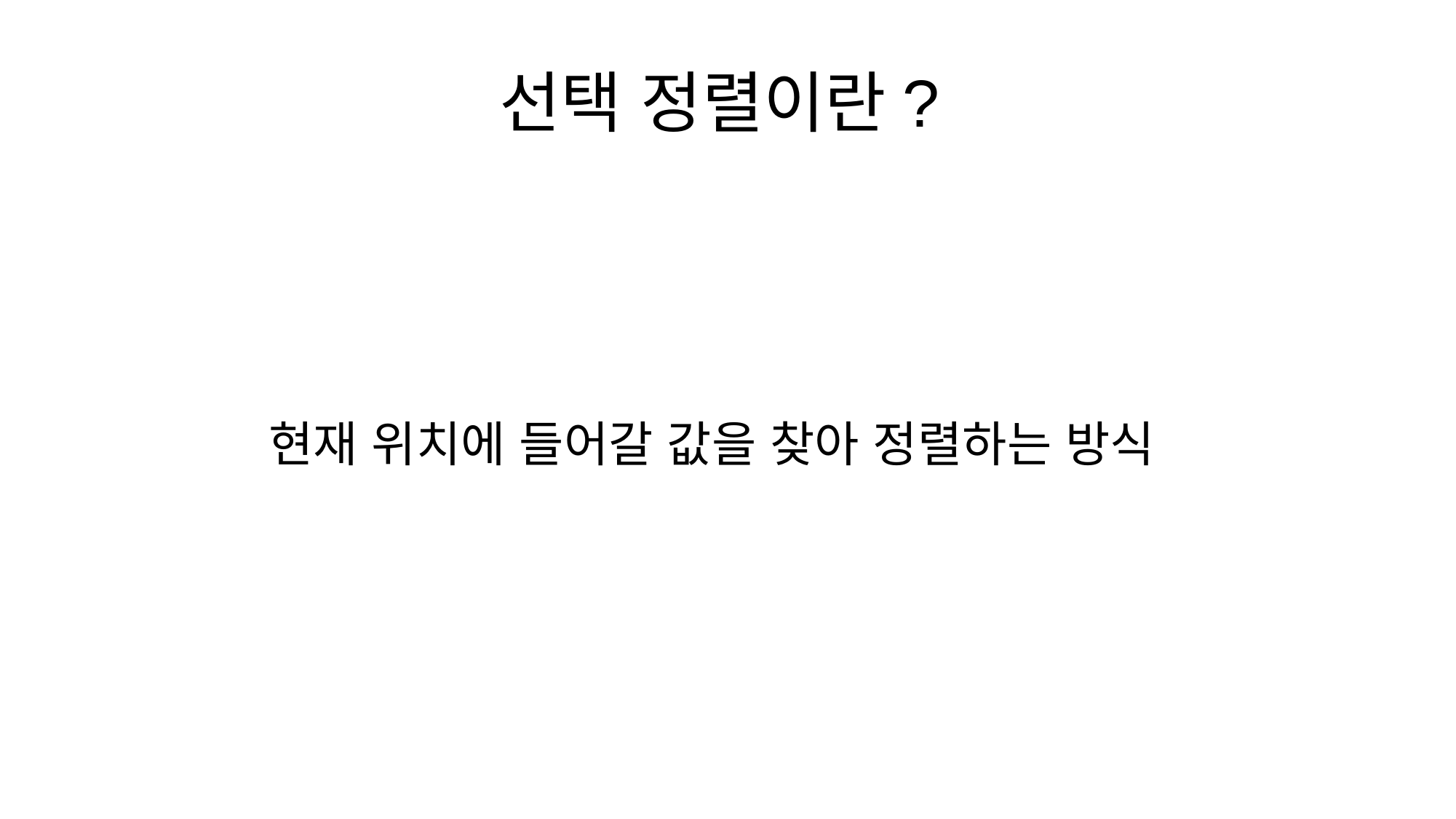

# 선택 정렬이란?
현재 위치에 들어갈 값을 찾아 정렬하는 방식